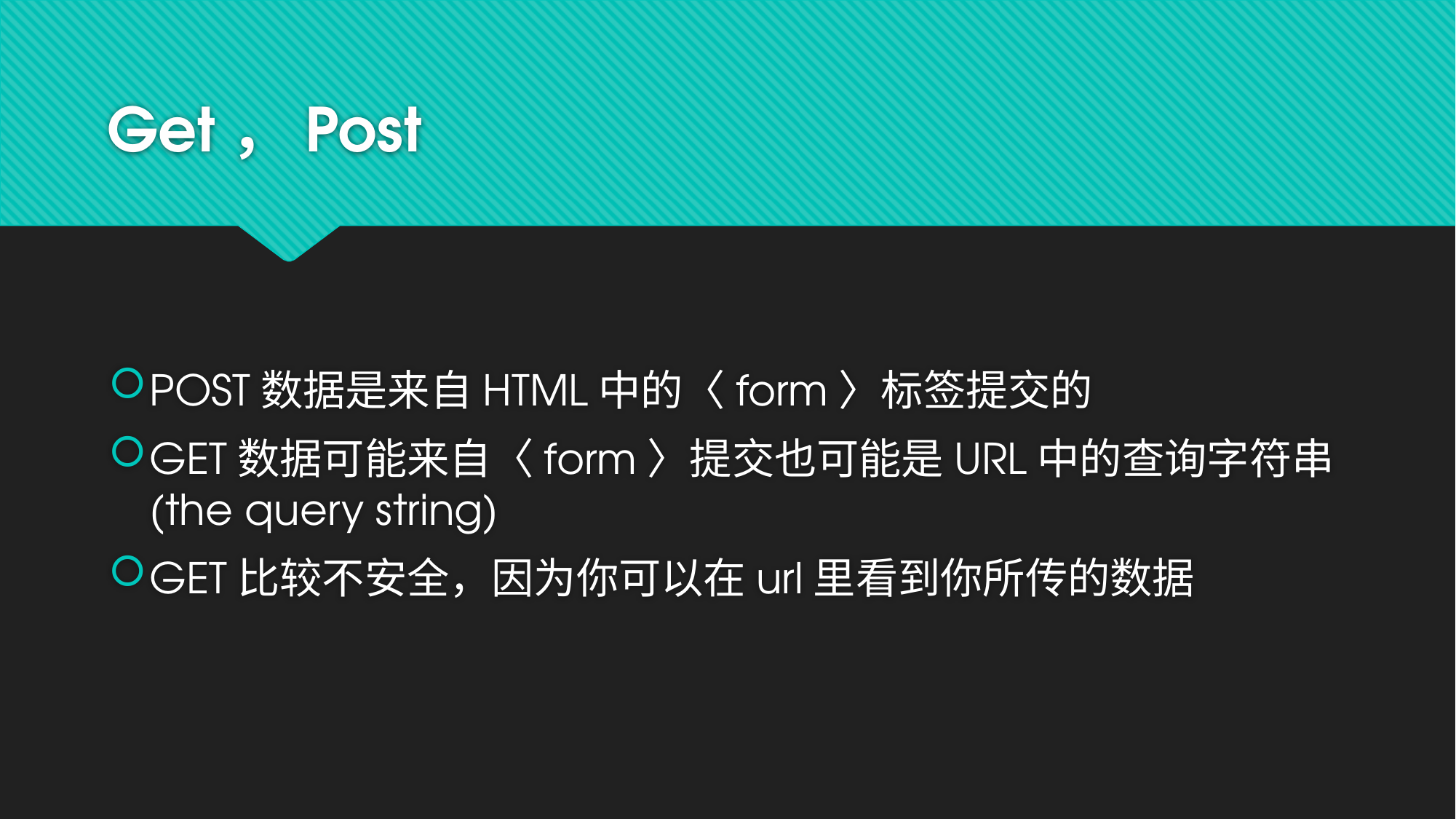

# Get，Post
POST数据是来自HTML中的〈form〉标签提交的
GET数据可能来自〈form〉提交也可能是URL中的查询字符串(the query string)
GET比较不安全，因为你可以在url里看到你所传的数据